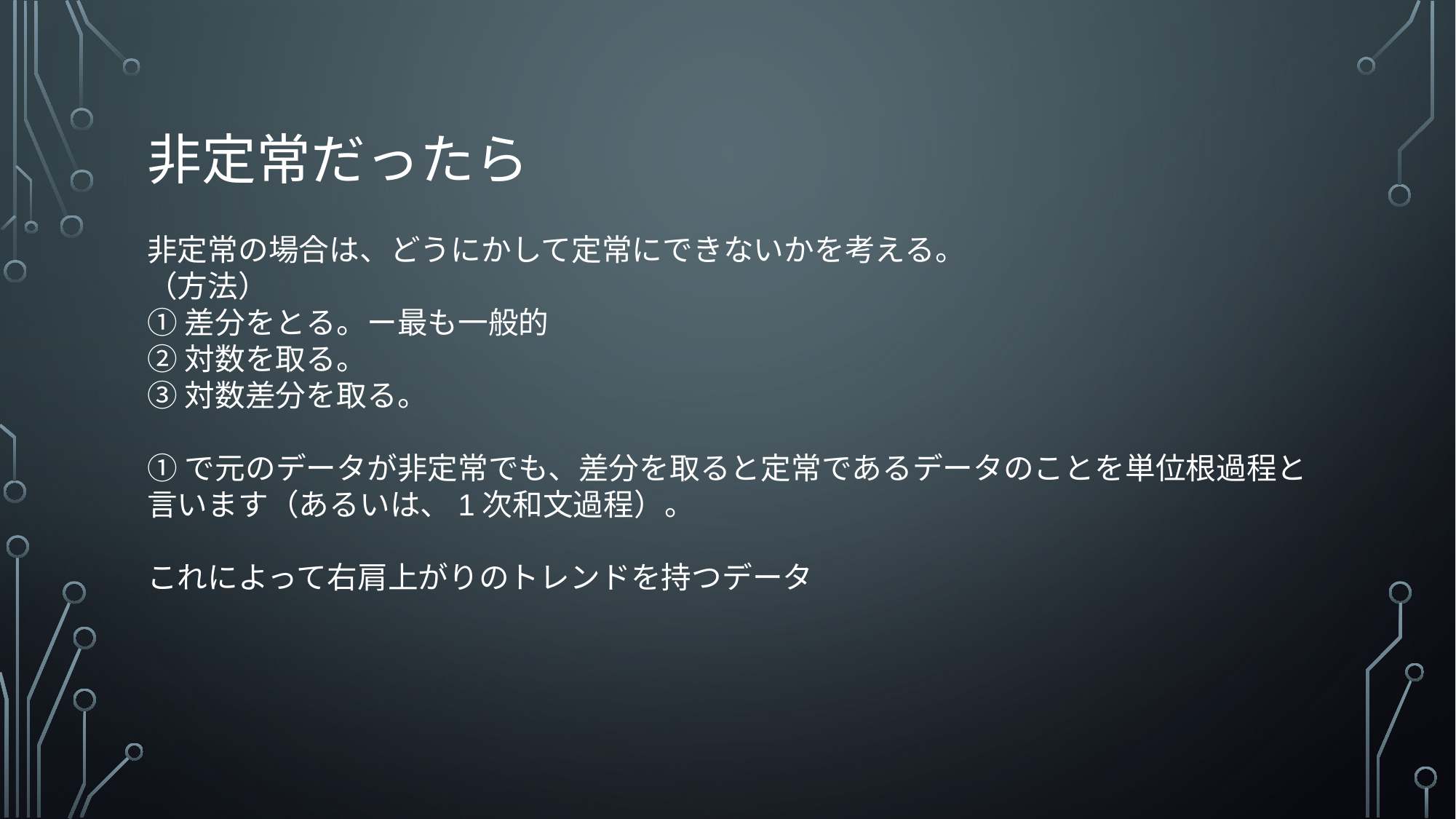

# 非定常だったら
非定常の場合は、どうにかして定常にできないかを考える。
（方法）
①差分をとる。ー最も一般的
②対数を取る。
③対数差分を取る。

①で元のデータが非定常でも、差分を取ると定常であるデータのことを単位根過程と言います（あるいは、1次和文過程）。

これによって右肩上がりのトレンドを持つデータ